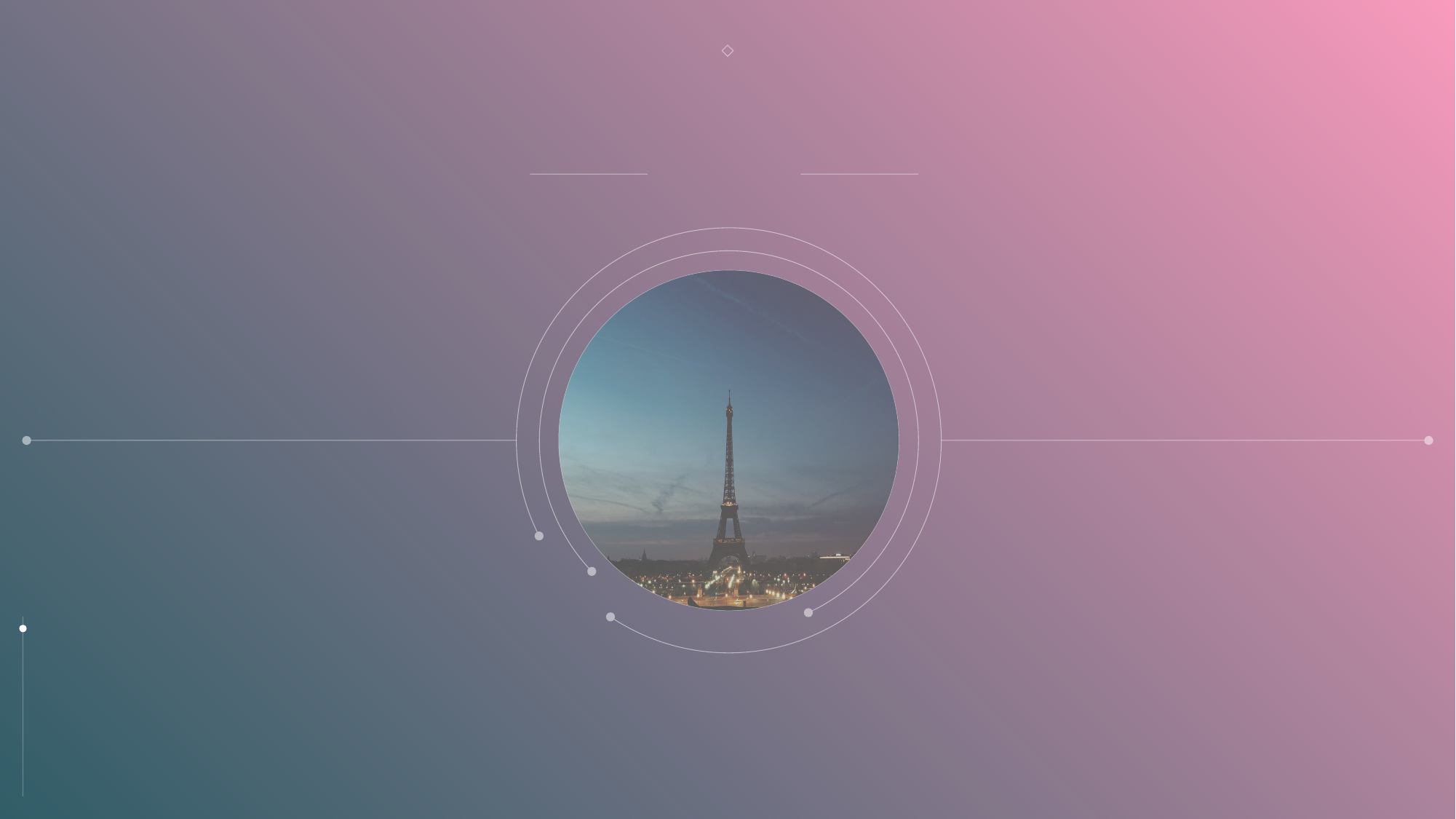

# 창고 정리 로봇
Main Idea

Explanation
Concept
Function
Practicality
Problem

Smart Stick – Fujitsy(Japan)
7